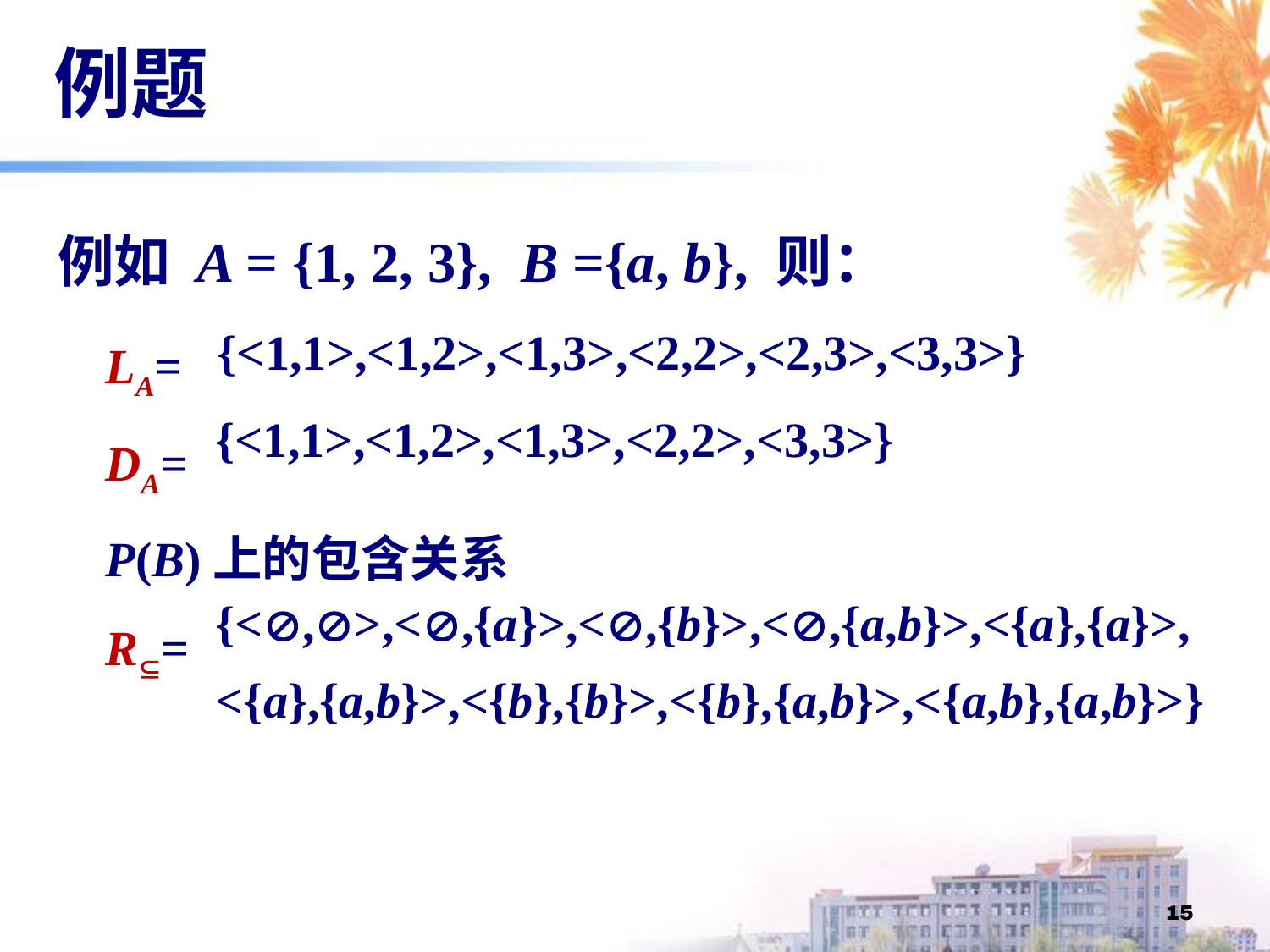

# 例题
例如 A = {1, 2, 3},  B ={a, b}, 则：
   LA=
   DA=
   P(B)上的包含关系
   R⊆=
{<1,1>,<1,2>,<1,3>,<2,2>,<2,3>,<3,3>}
{<1,1>,<1,2>,<1,3>,<2,2>,<3,3>}

{<∅,∅>,<∅,{a}>,<∅,{b}>,<∅,{a,b}>,<{a},{a}>,  <{a},{a,b}>,<{b},{b}>,<{b},{a,b}>,<{a,b},{a,b}>}
15